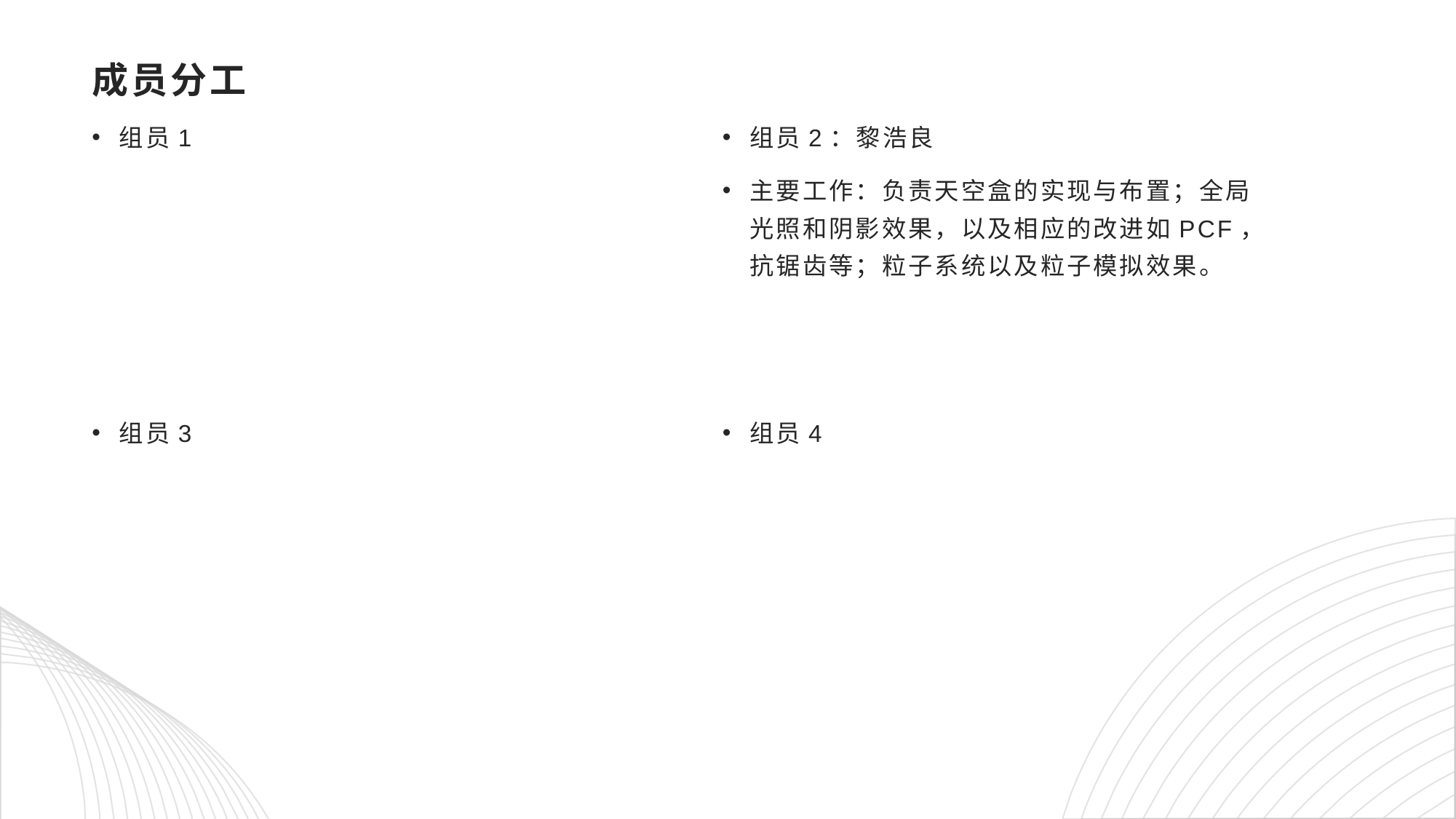

# 成员分工
组员2：黎浩良
主要工作：负责天空盒的实现与布置；全局光照和阴影效果，以及相应的改进如PCF，抗锯齿等；粒子系统以及粒子模拟效果。
组员1
组员3
组员4